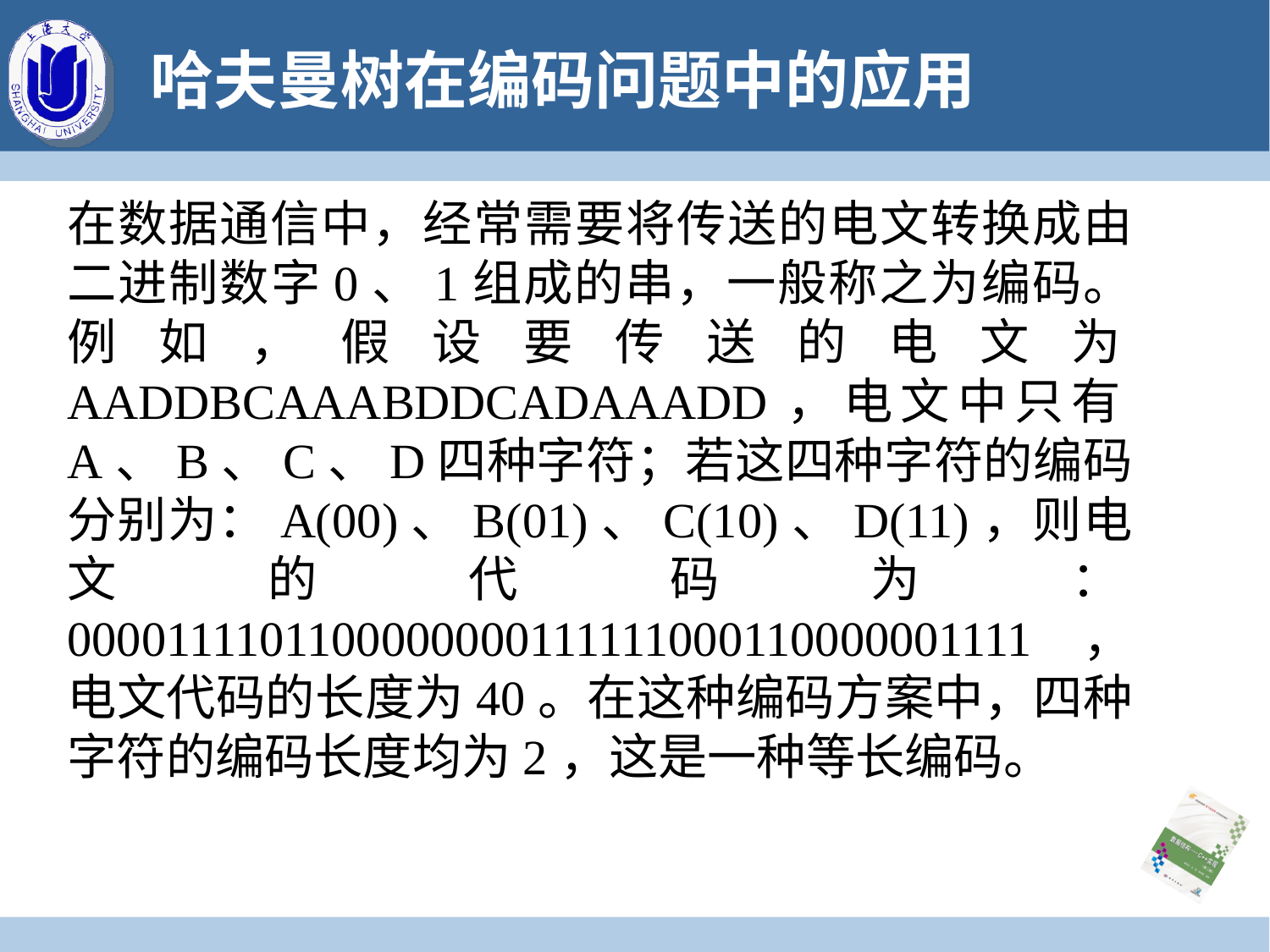

# 哈夫曼树在编码问题中的应用
在数据通信中，经常需要将传送的电文转换成由二进制数字0、1组成的串，一般称之为编码。例如，假设要传送的电文为AADDBCAAABDDCADAAADD，电文中只有A、B、C、D四种字符；若这四种字符的编码分别为：A(00)、B(01)、C(10)、D(11)，则电文的代码为：0000111101100000000111111000110000001111，电文代码的长度为40。在这种编码方案中，四种字符的编码长度均为2，这是一种等长编码。